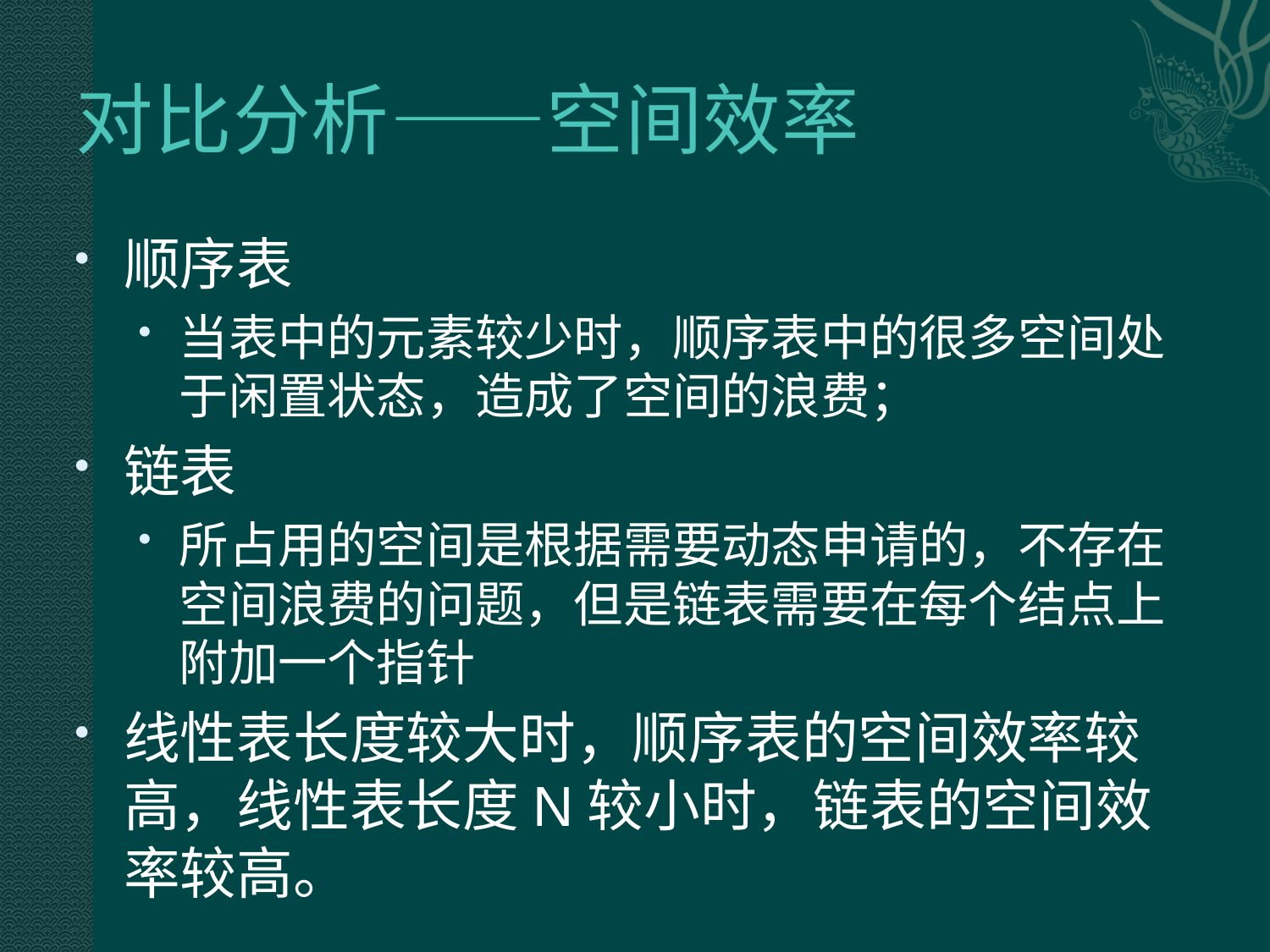

# 对比分析——空间效率
顺序表
当表中的元素较少时，顺序表中的很多空间处于闲置状态，造成了空间的浪费；
链表
所占用的空间是根据需要动态申请的，不存在空间浪费的问题，但是链表需要在每个结点上附加一个指针
线性表长度较大时，顺序表的空间效率较高，线性表长度N较小时，链表的空间效率较高。